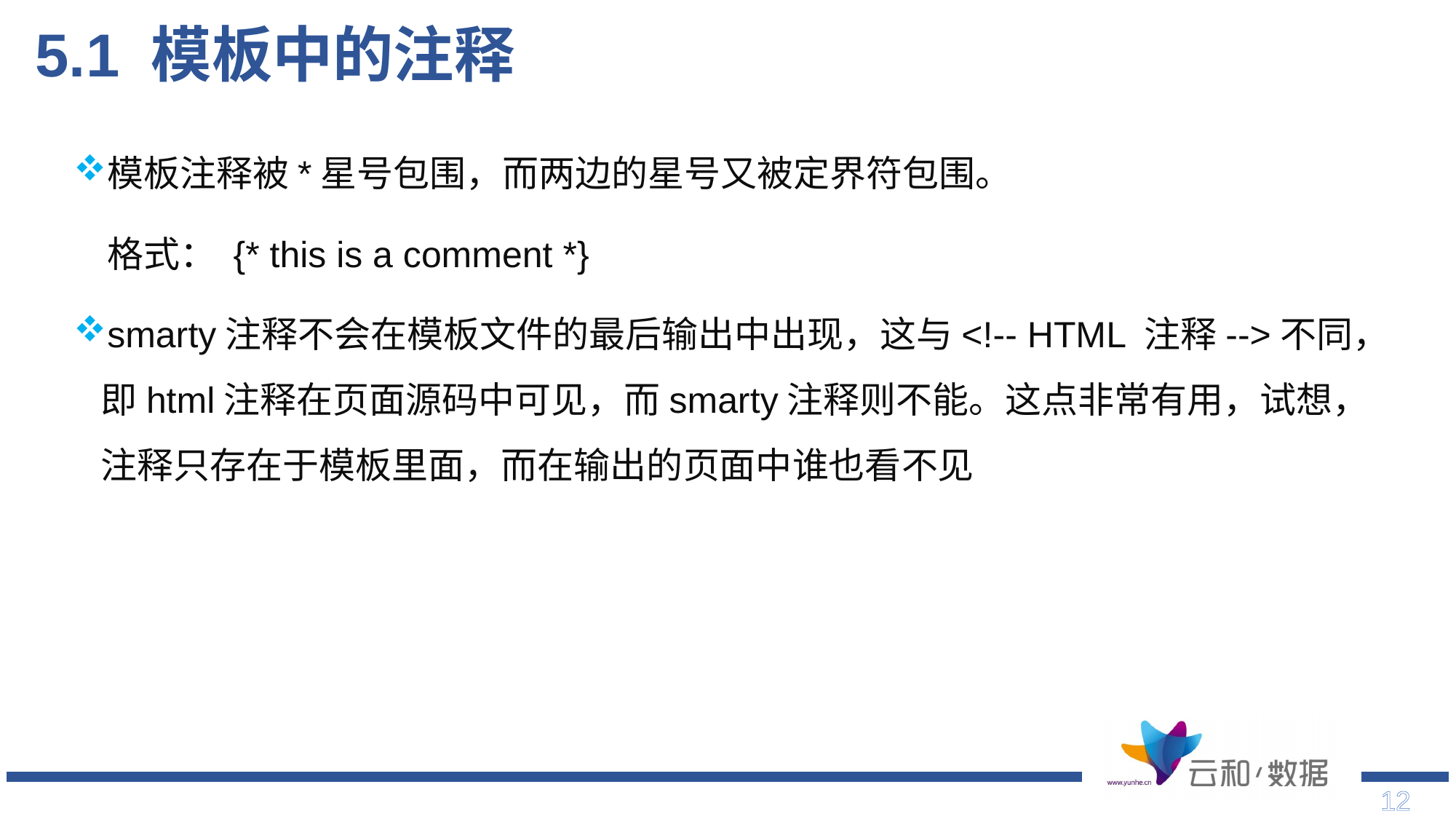

# 5.1 模板中的注释
模板注释被*星号包围，而两边的星号又被定界符包围。
   格式： {* this is a comment *}
smarty注释不会在模板文件的最后输出中出现，这与<!-- HTML 注释-->不同，即html注释在页面源码中可见，而smarty注释则不能。这点非常有用，试想，注释只存在于模板里面，而在输出的页面中谁也看不见